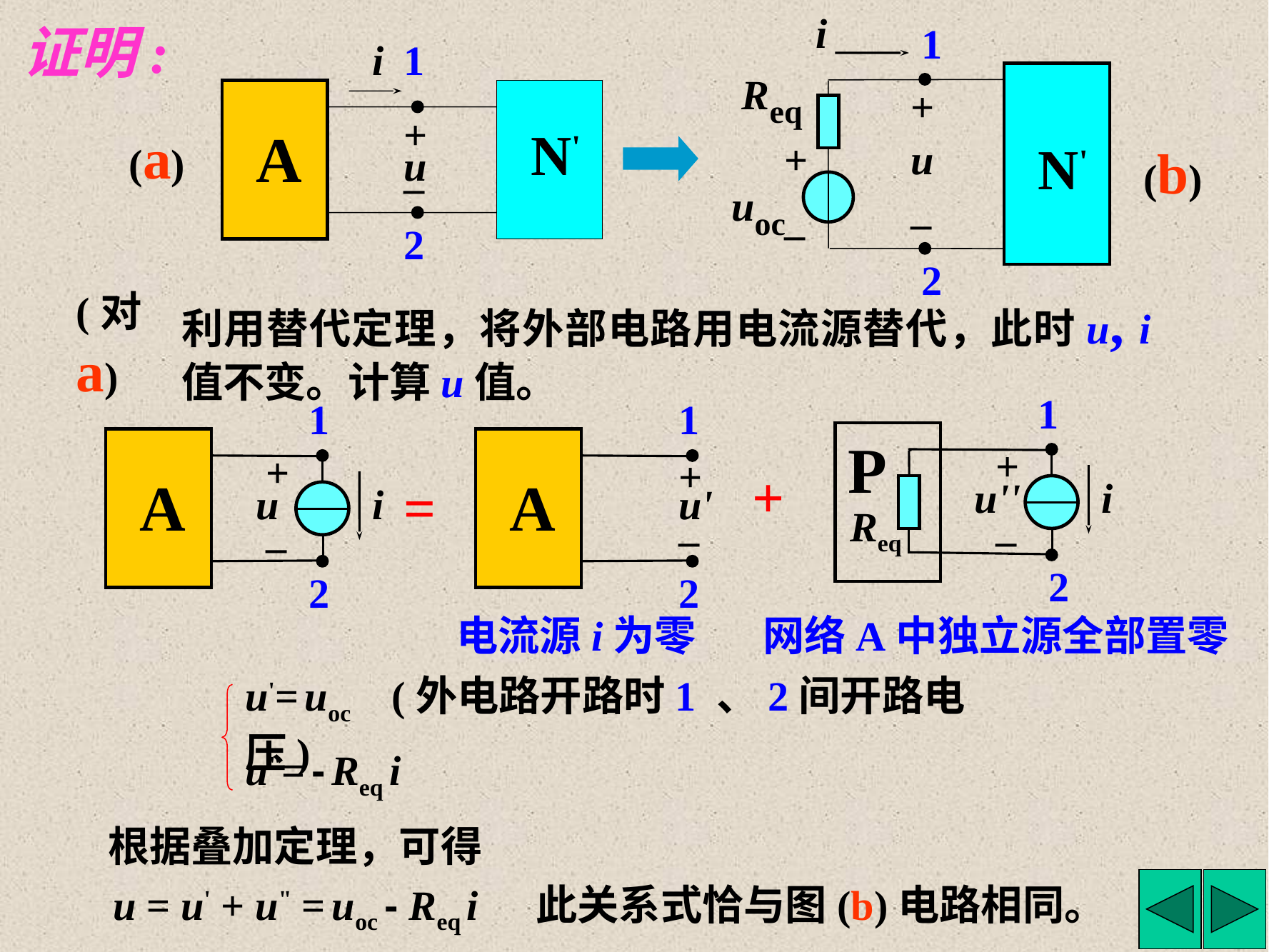

i
1
Req

+

+
u
N'
uoc

–
–

2

证明:
i
1

+

A
N'
u
–

2

(a)
(b)

(对a)
利用替代定理，将外部电路用电流源替代，此时u, i值不变。计算u值。
1

P
+

u''
i

Req

–

2
1

+

A
u
i

–

2

1

+

A
u'
–

2

+
=
电流源i为零
网络A中独立源全部置零
u'= uoc      (外电路开路时1 、2间开路电压)

 u"= - Req i
根据叠加定理，可得
u = u' + u" = uoc - Req i
此关系式恰与图(b)电路相同。